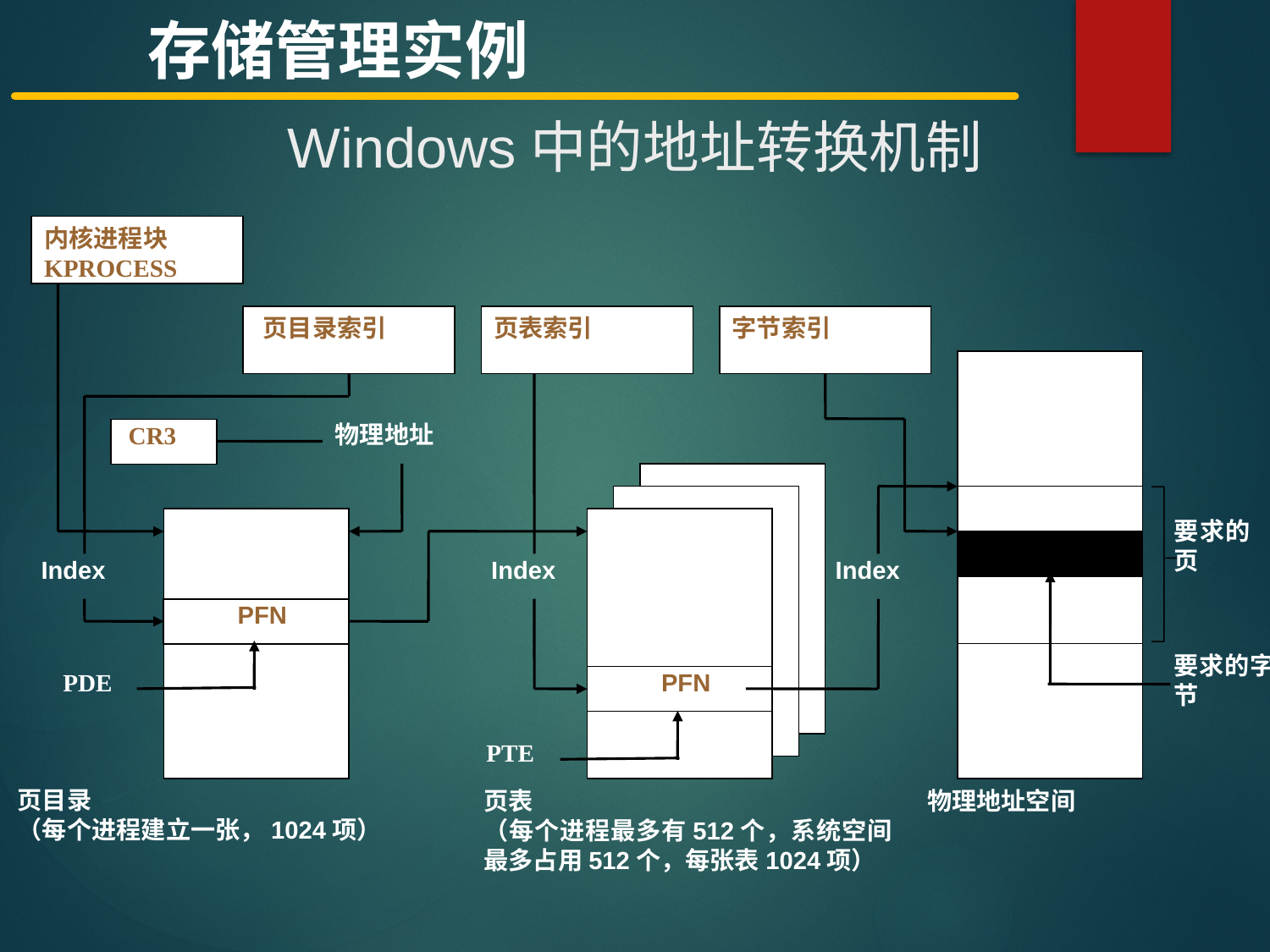

存储管理实例
Windows中的地址转换机制
内核进程块
KPROCESS

页目录索引
页表索引
字节索引

物理地址

CR3

要求的页

Index
Index
Index

PFN

要求的字节
PDE
PFN

PTE

页目录
（每个进程建立一张，1024项）
页表
（每个进程最多有512个，系统空间最多占用512个，每张表1024项）
物理地址空间